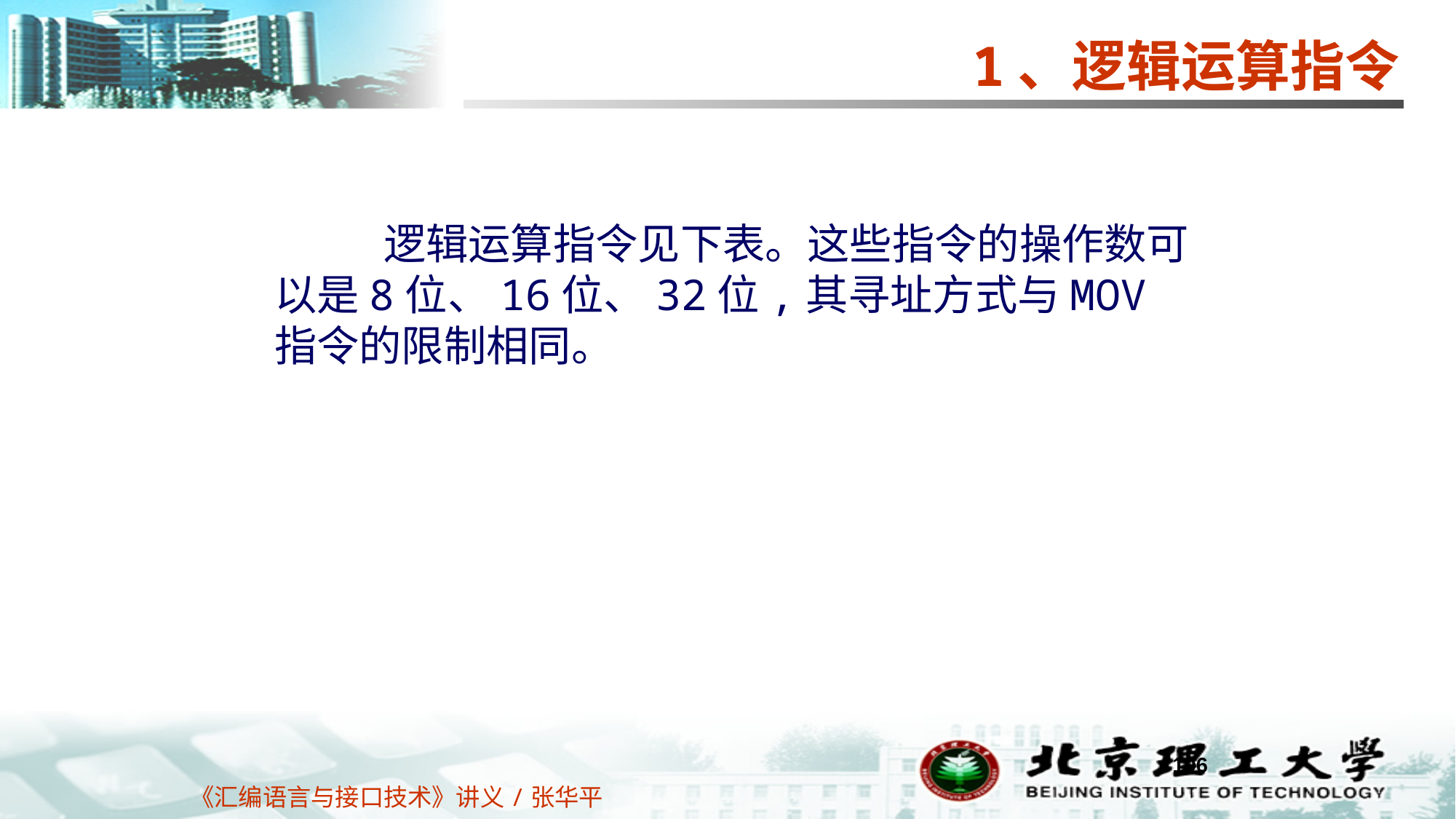

1、逻辑运算指令
	逻辑运算指令见下表。这些指令的操作数可以是8位、16位、32位,其寻址方式与MOV指令的限制相同。
106